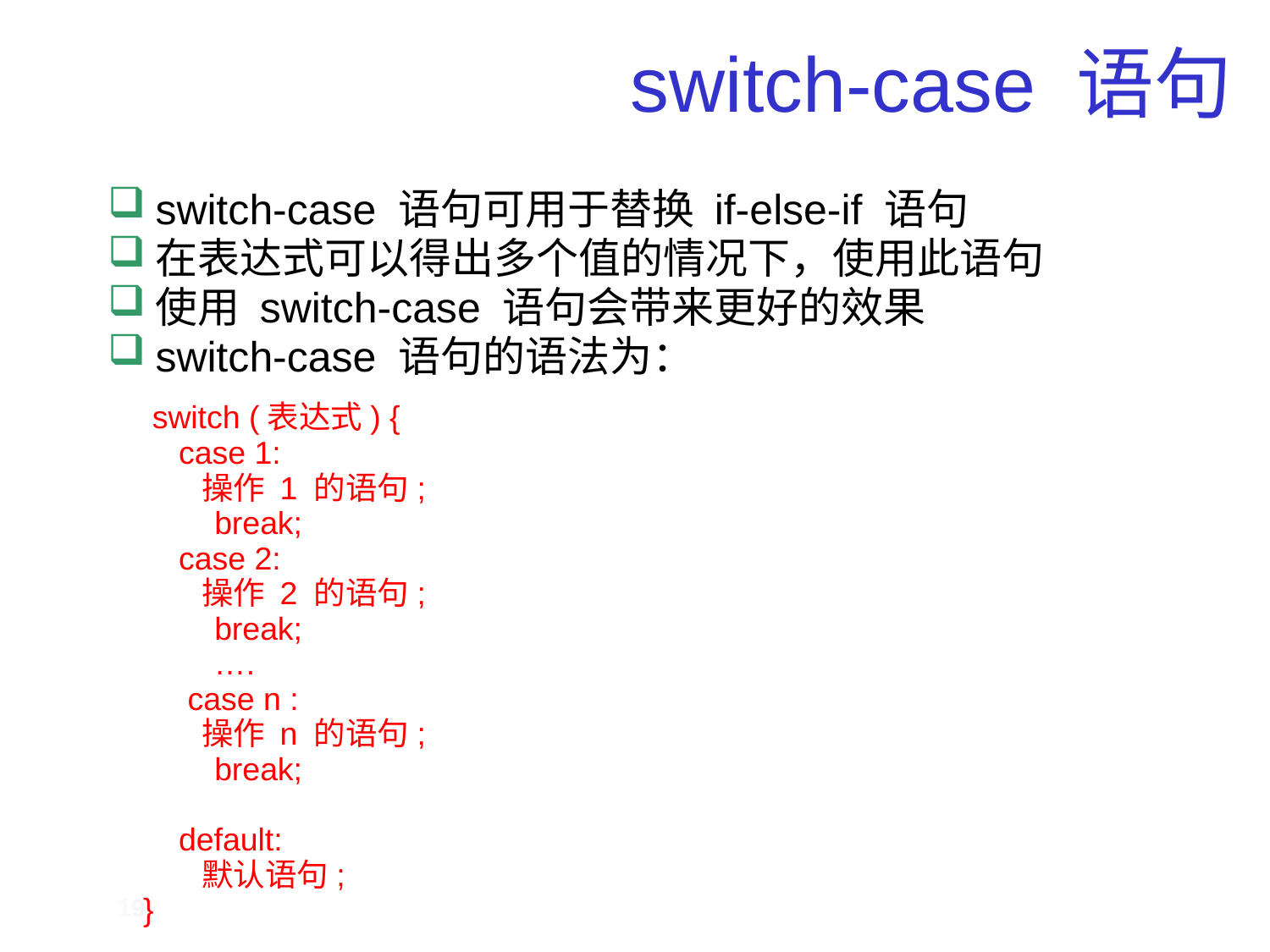

# switch-case 语句
switch-case 语句可用于替换 if-else-if 语句
在表达式可以得出多个值的情况下，使用此语句
使用 switch-case 语句会带来更好的效果
switch-case 语句的语法为：

     switch (表达式) {
        case 1:
            操作 1 的语句;
            break;
        case 2:
            操作 2 的语句;
            break;
            ….
         case n :
            操作 n 的语句;
            break;

        default:
            默认语句;
    }
19